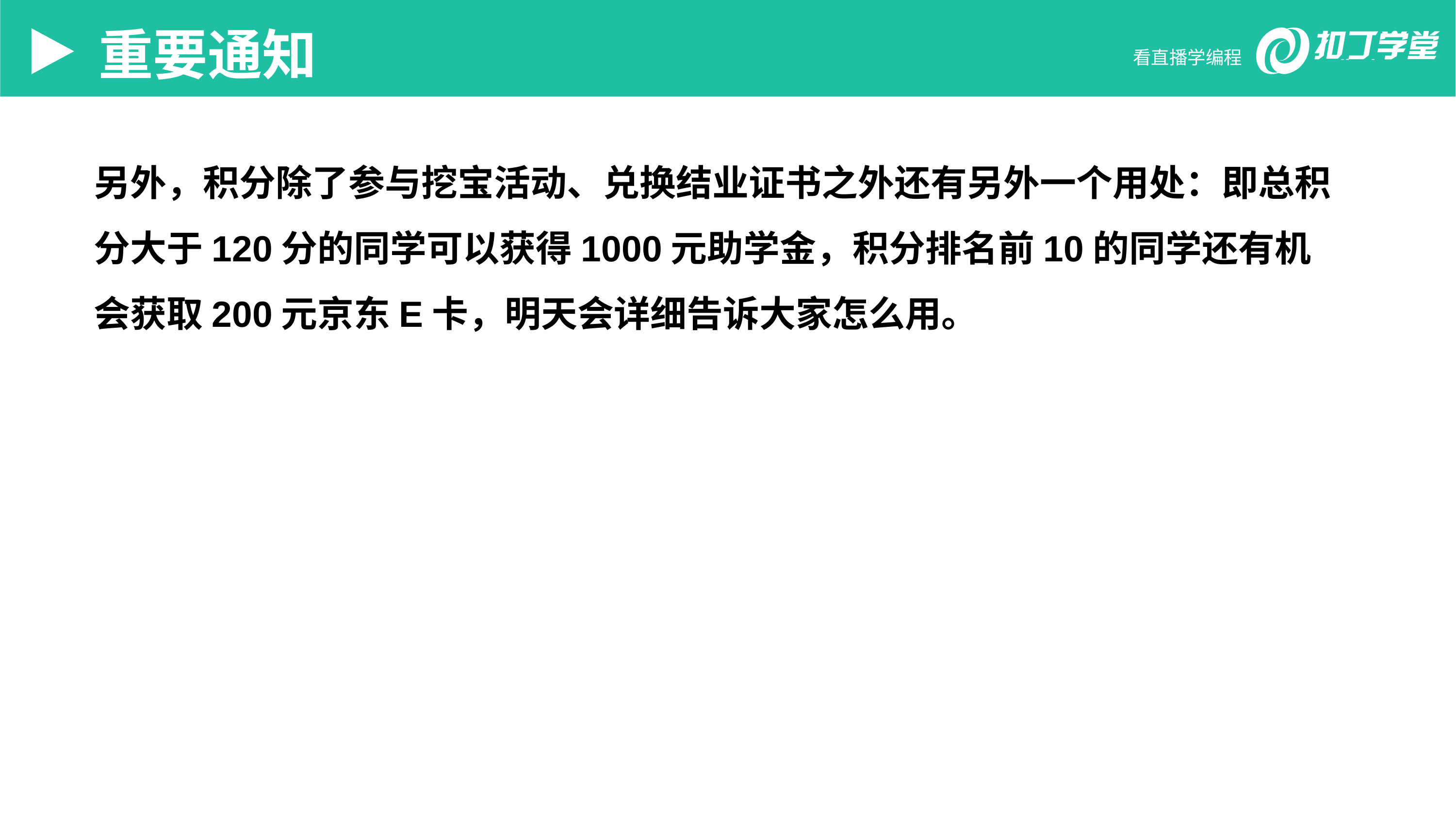

重要通知

另外，积分除了参与挖宝活动、兑换结业证书之外还有另外一个用处：即总积分大于120分的同学可以获得1000元助学金，积分排名前10的同学还有机会获取200元京东E卡，明天会详细告诉大家怎么用。